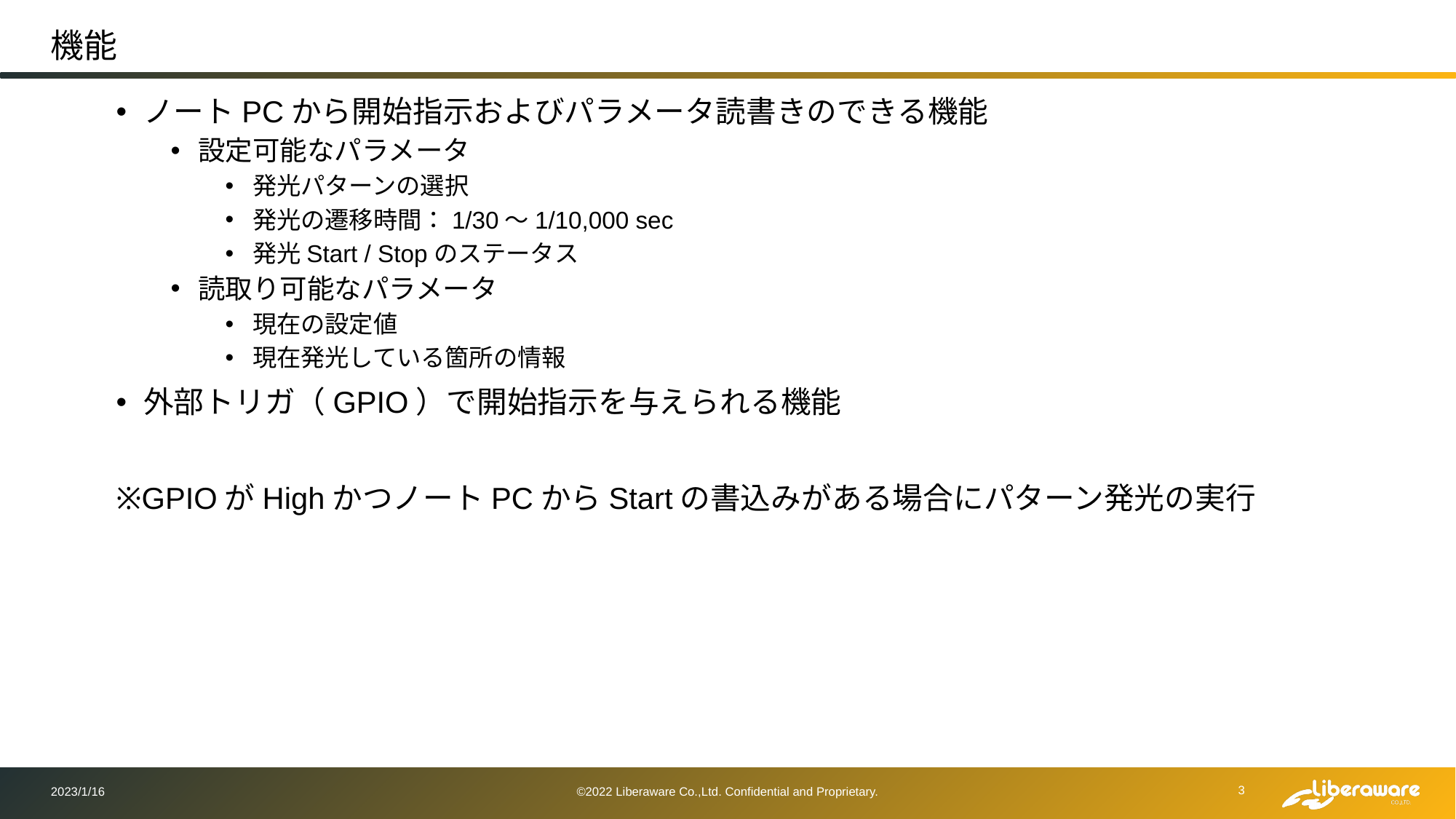

# 機能
ノートPCから開始指示およびパラメータ読書きのできる機能
設定可能なパラメータ
発光パターンの選択
発光の遷移時間：1/30～1/10,000 sec
発光Start / Stopのステータス
読取り可能なパラメータ
現在の設定値
現在発光している箇所の情報
外部トリガ（GPIO）で開始指示を与えられる機能

※GPIOがHighかつノートPCからStartの書込みがある場合にパターン発光の実行
3
2023/1/16
©2022 Liberaware Co.,Ltd. Confidential and Proprietary.